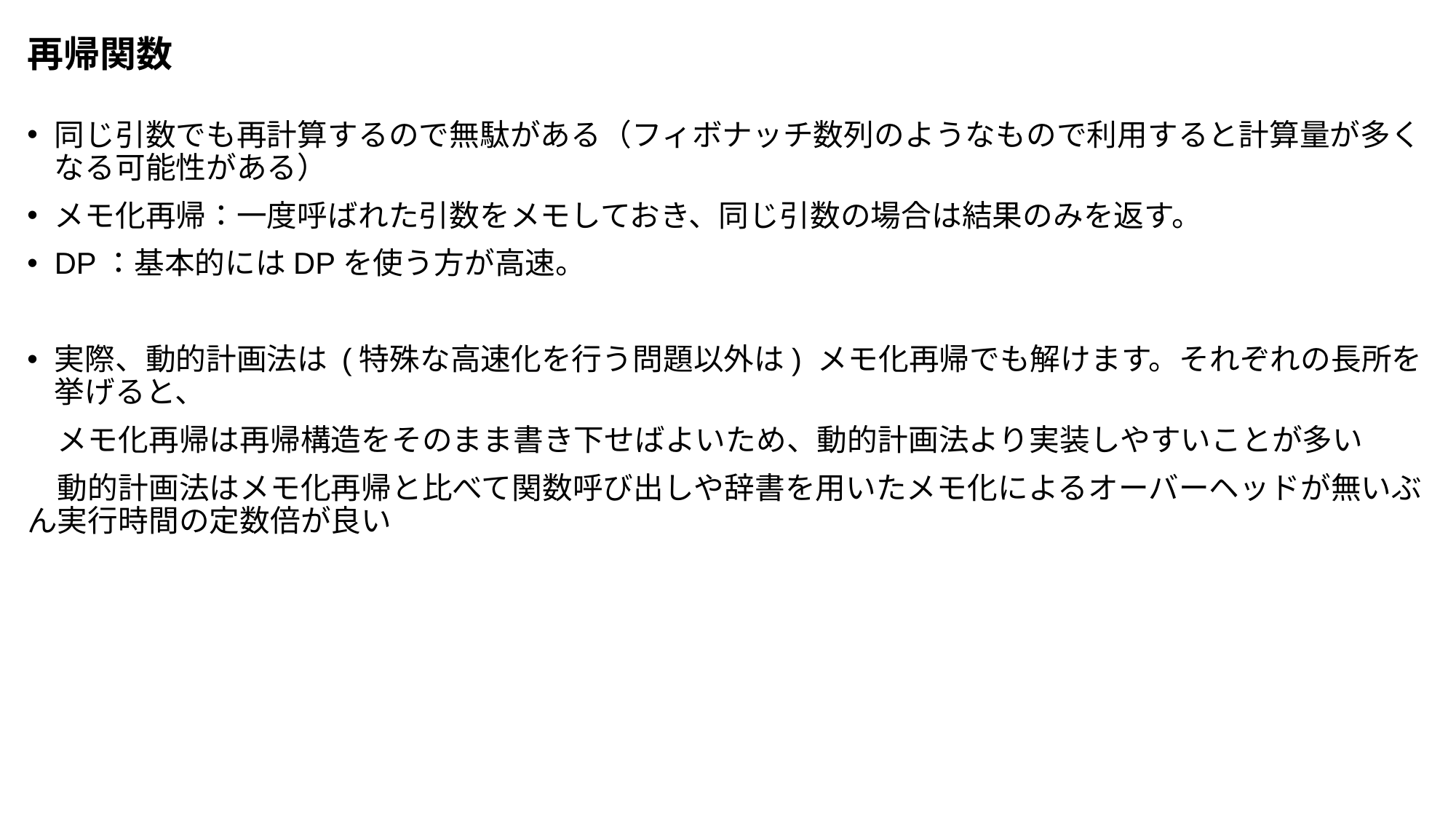

# 再帰関数
同じ引数でも再計算するので無駄がある（フィボナッチ数列のようなもので利用すると計算量が多くなる可能性がある）
メモ化再帰：一度呼ばれた引数をメモしておき、同じ引数の場合は結果のみを返す。
DP：基本的にはDPを使う方が高速。

実際、動的計画法は (特殊な高速化を行う問題以外は) メモ化再帰でも解けます。それぞれの長所を挙げると、
　メモ化再帰は再帰構造をそのまま書き下せばよいため、動的計画法より実装しやすいことが多い
　動的計画法はメモ化再帰と比べて関数呼び出しや辞書を用いたメモ化によるオーバーヘッドが無いぶん実行時間の定数倍が良い